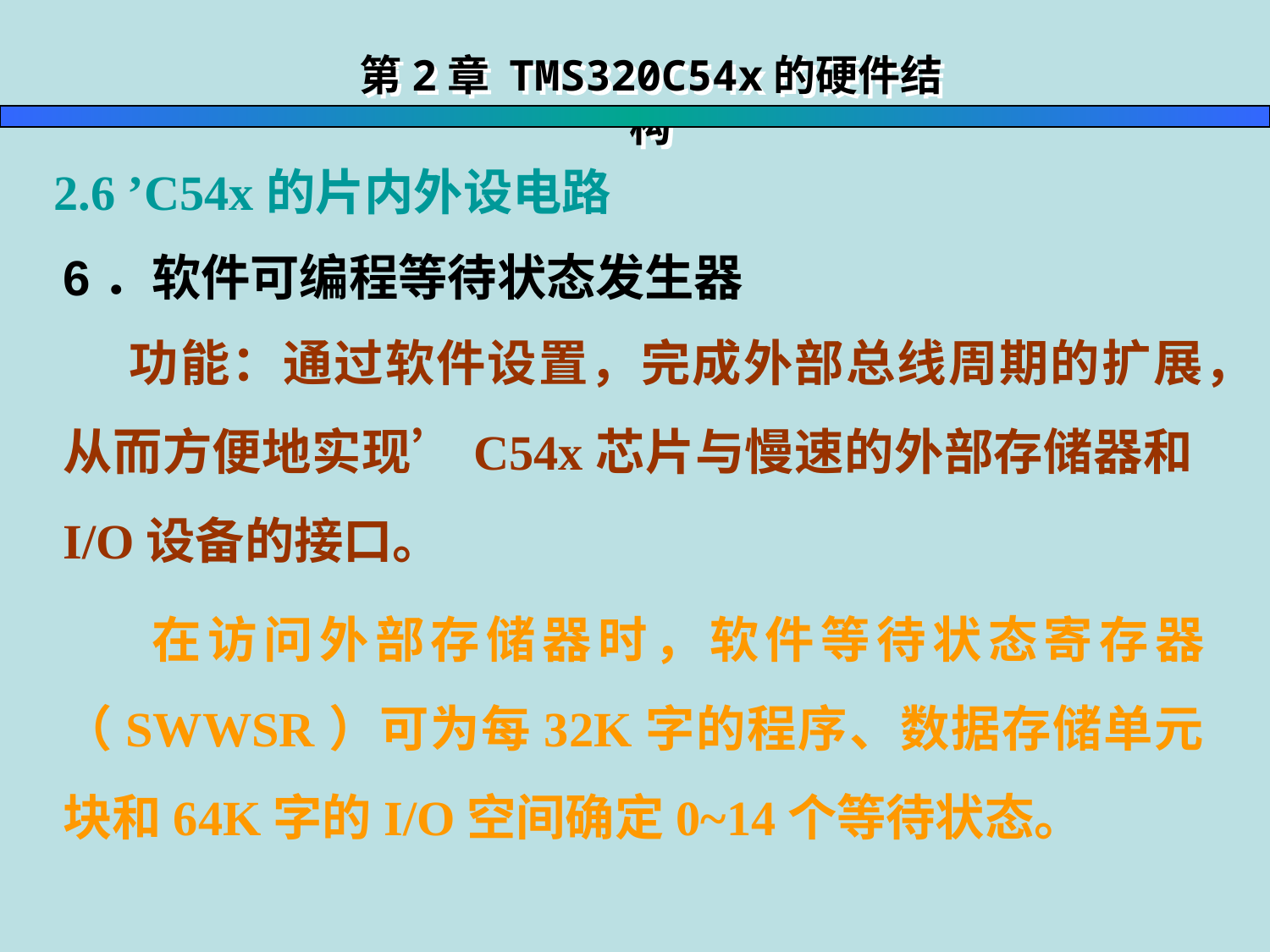

第2章 TMS320C54x的硬件结构

 2.6 ’C54x的片内外设电路
6．软件可编程等待状态发生器
    功能：通过软件设置，完成外部总线周期的扩展，从而方便地实现’C54x芯片与慢速的外部存储器和I/O设备的接口。
    在访问外部存储器时，软件等待状态寄存器（SWWSR）可为每32K字的程序、数据存储单元块和64K字的I/O空间确定0~14个等待状态。
122